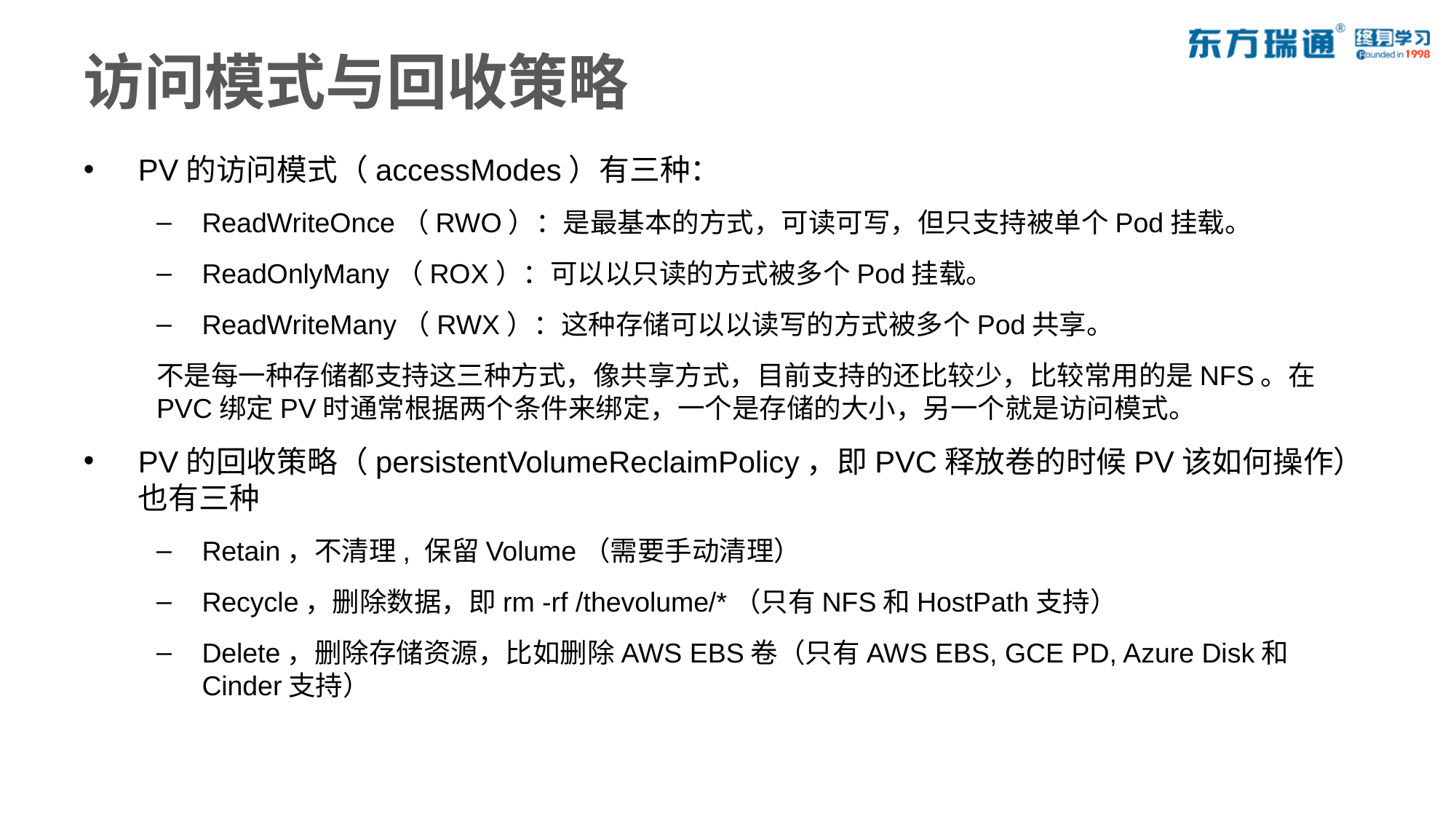

# 访问模式与回收策略
PV的访问模式（accessModes）有三种：
ReadWriteOnce（RWO）：是最基本的方式，可读可写，但只支持被单个Pod挂载。
ReadOnlyMany（ROX）：可以以只读的方式被多个Pod挂载。
ReadWriteMany（RWX）：这种存储可以以读写的方式被多个Pod共享。
不是每一种存储都支持这三种方式，像共享方式，目前支持的还比较少，比较常用的是NFS。在PVC绑定PV时通常根据两个条件来绑定，一个是存储的大小，另一个就是访问模式。
PV的回收策略（persistentVolumeReclaimPolicy，即PVC释放卷的时候PV该如何操作）也有三种
Retain，不清理, 保留Volume（需要手动清理）
Recycle，删除数据，即rm -rf /thevolume/*（只有NFS和HostPath支持）
Delete，删除存储资源，比如删除AWS EBS卷（只有AWS EBS, GCE PD, Azure Disk和Cinder支持）